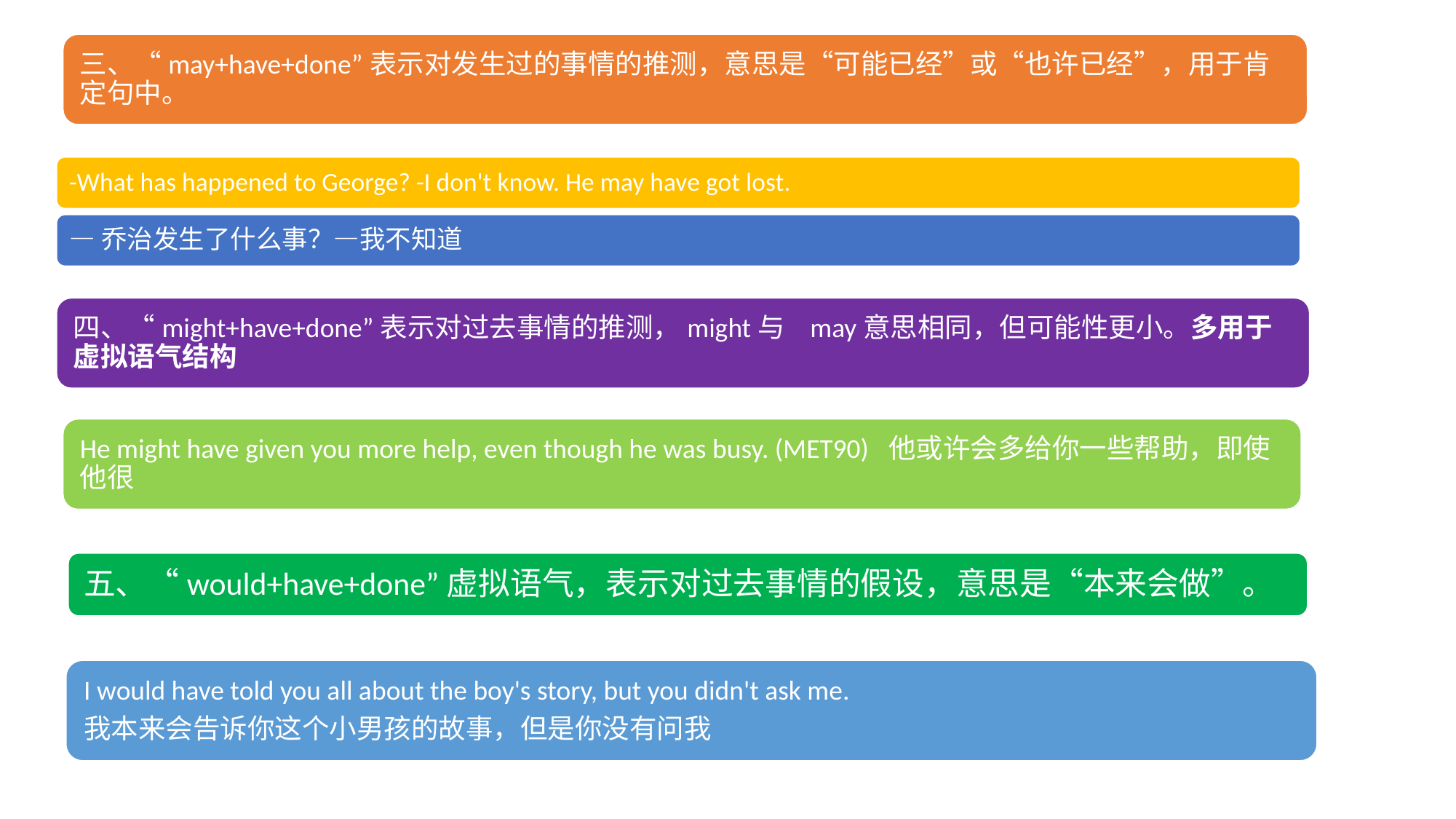

三、“may+have+done”表示对发生过的事情的推测，意思是“可能已经”或“也许已经”，用于肯定句中。
-What has happened to George? -I don't know. He may have got lost.
—乔治发生了什么事？—我不知道
四、“might+have+done”表示对过去事情的推测，might与   may意思相同，但可能性更小。多用于虚拟语气结构
He might have given you more help, even though he was busy. (MET90)  他或许会多给你一些帮助，即使他很
五、“would+have+done”虚拟语气，表示对过去事情的假设，意思是“本来会做”。
I would have told you all about the boy's story, but you didn't ask me.
我本来会告诉你这个小男孩的故事，但是你没有问我
五、“may+have+done”表示对发生过的事情的推测，意思是“可能已经”或“也许已经”，用于肯定句中。
-What has happened to George? -I don't know. He may have got lost.
—乔治发生了什么事？—我不知道，他可能迷路了。

六、“might+have+done”表示对过去事情的推测，might与   may意思相同，但可能性更小。多用于虚拟语气结构中。
 He might have given you more help, even though he was busy. (MET90)  他或许会多给你一些帮助，即使他很忙。

七、“would+have+done”虚拟语气，表示对过去事情的假设，意思是“本来会做”。
 I would have told you all about the boy's story, but you didn't ask me.  我本来会告诉你这个小男孩的故事，但是你没有问我